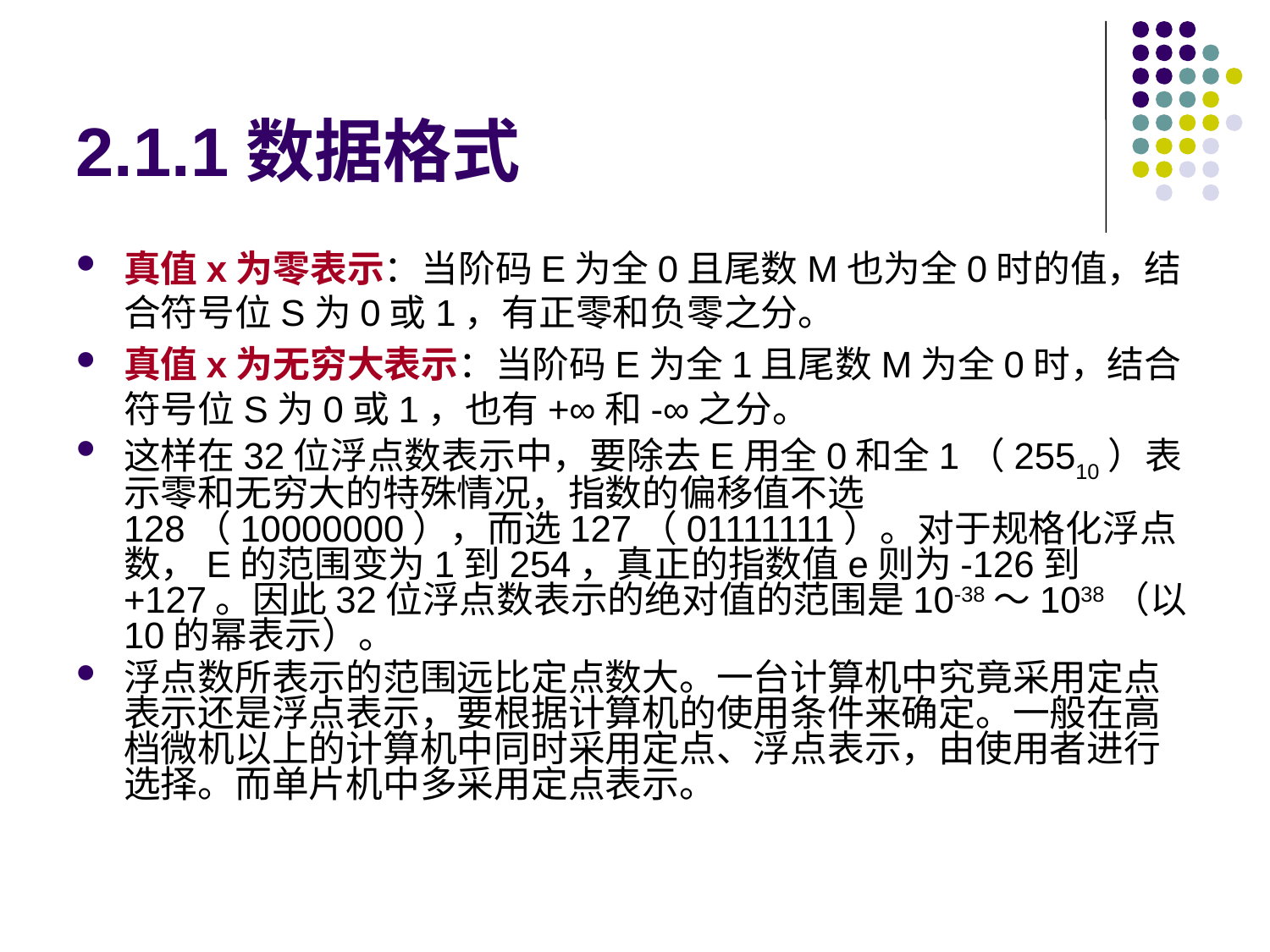

# 2.1.1数据格式
真值x为零表示：当阶码E为全0且尾数M也为全0时的值，结合符号位S为0或1，有正零和负零之分。
真值x为无穷大表示：当阶码E为全1且尾数M为全0时，结合符号位S为0或1，也有+∞和-∞之分。
这样在32位浮点数表示中，要除去E用全0和全1（25510）表示零和无穷大的特殊情况，指数的偏移值不选128（10000000），而选127（01111111）。对于规格化浮点数，E的范围变为1到254，真正的指数值e则为-126到+127。因此32位浮点数表示的绝对值的范围是10-38～1038（以10的幂表示）。
浮点数所表示的范围远比定点数大。一台计算机中究竟采用定点表示还是浮点表示，要根据计算机的使用条件来确定。一般在高档微机以上的计算机中同时采用定点、浮点表示，由使用者进行选择。而单片机中多采用定点表示。

52